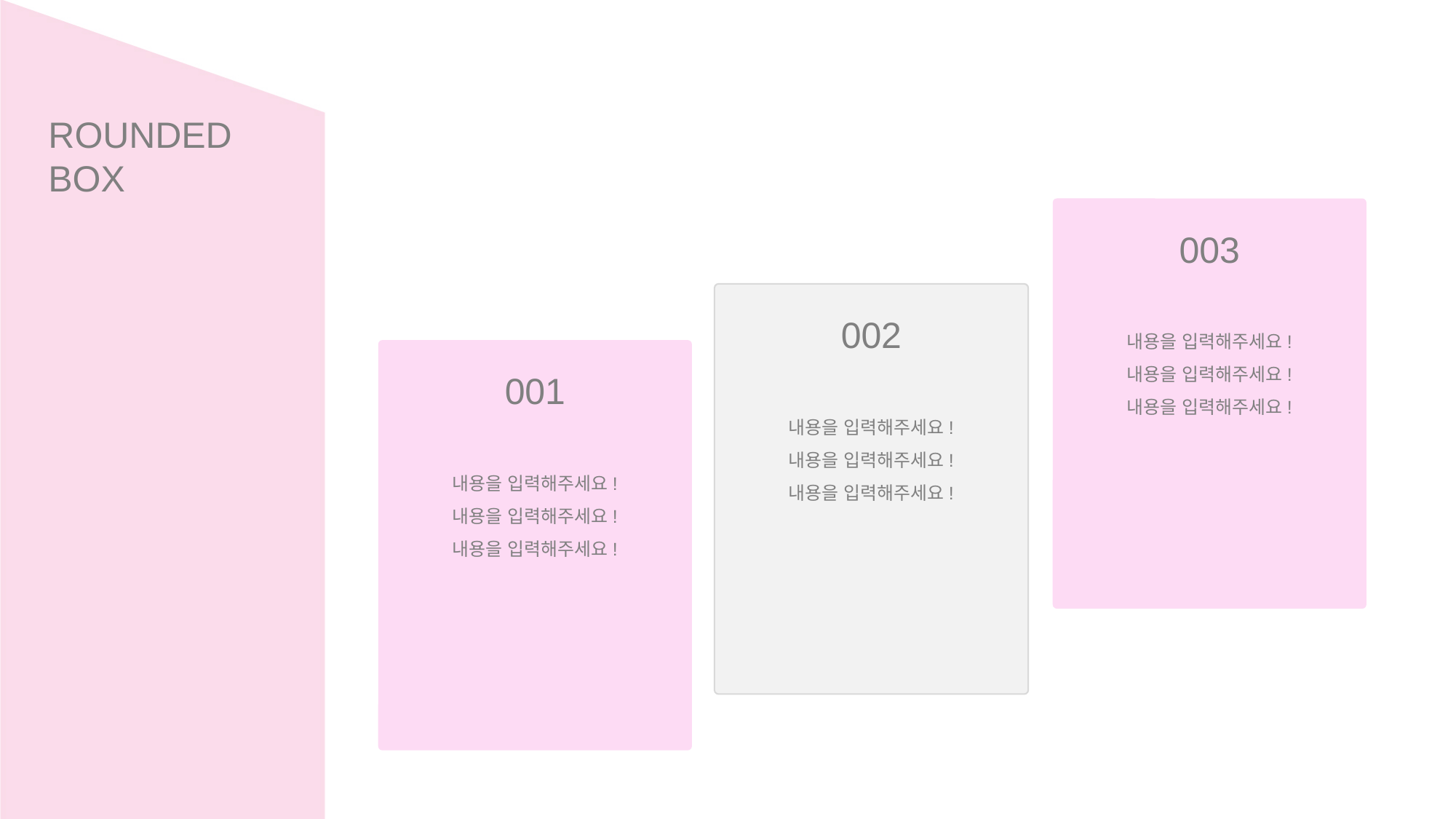

ROUNDED
BOX

003
내용을 입력해주세요!
내용을 입력해주세요!
내용을 입력해주세요!

002
내용을 입력해주세요!
내용을 입력해주세요!
내용을 입력해주세요!

001
내용을 입력해주세요!
내용을 입력해주세요!
내용을 입력해주세요!